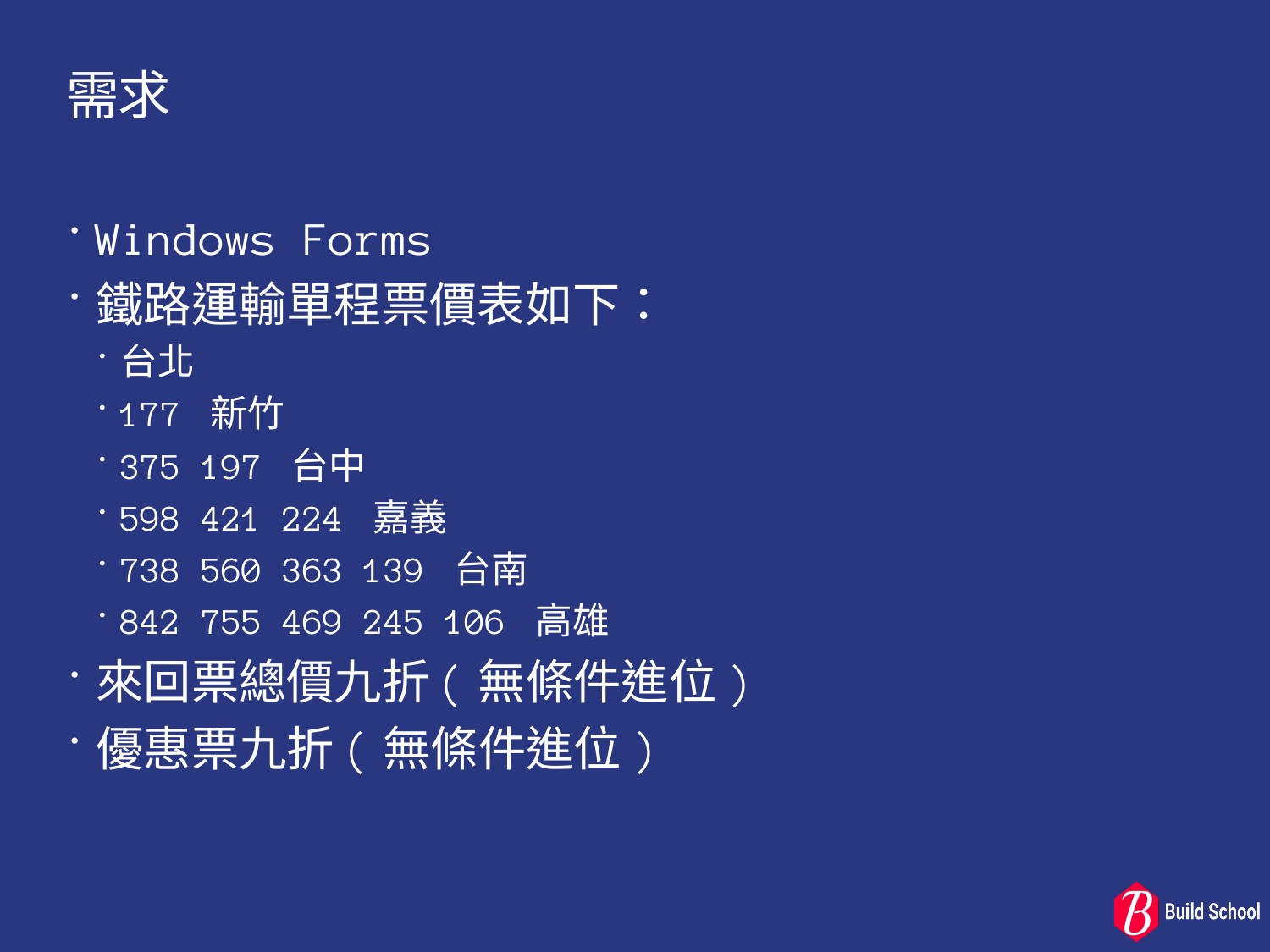

# 需求
Windows Forms
鐵路運輸單程票價表如下：
台北
177 新竹
375 197 台中
598 421 224 嘉義
738 560 363 139 台南
842 755 469 245 106 高雄
來回票總價九折(無條件進位)
優惠票九折(無條件進位)